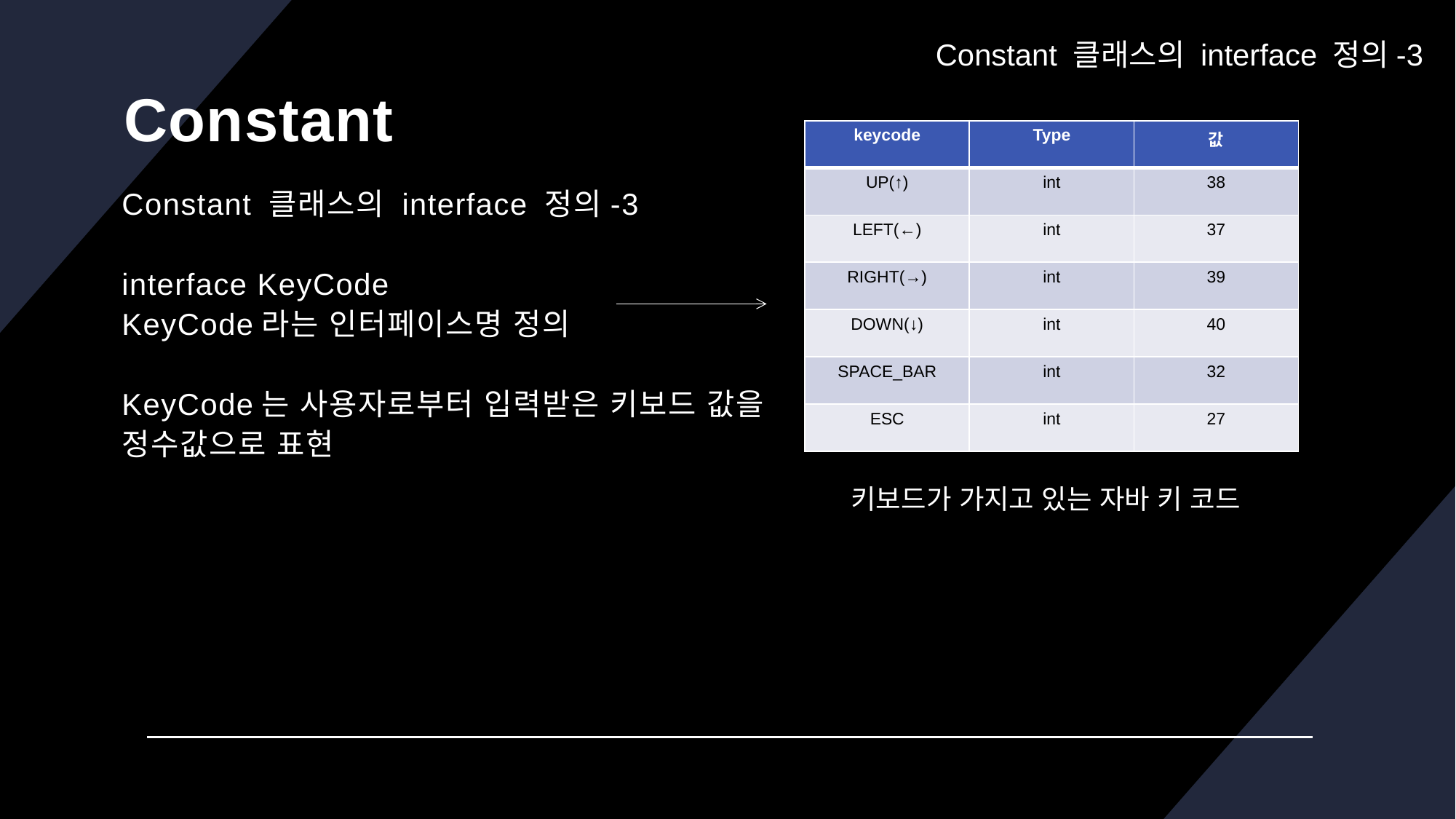

Constant 클래스의 interface 정의-3

interface KeyCode
KeyCode라는 인터페이스명 정의

KeyCode는 사용자로부터 입력받은 키보드 값을
정수값으로 표현

# Constant
Constant 클래스의 interface 정의-3

| keycode | Type | 값 |
| --- | --- | --- |
| UP(↑) | int | 38 |
| LEFT(←) | int | 37 |
| RIGHT(→) | int | 39 |
| DOWN(↓) | int | 40 |
| SPACE\_BAR | int | 32 |
| ESC | int | 27 |
키보드가 가지고 있는 자바 키 코드
MySQL과 Eclipse 연동